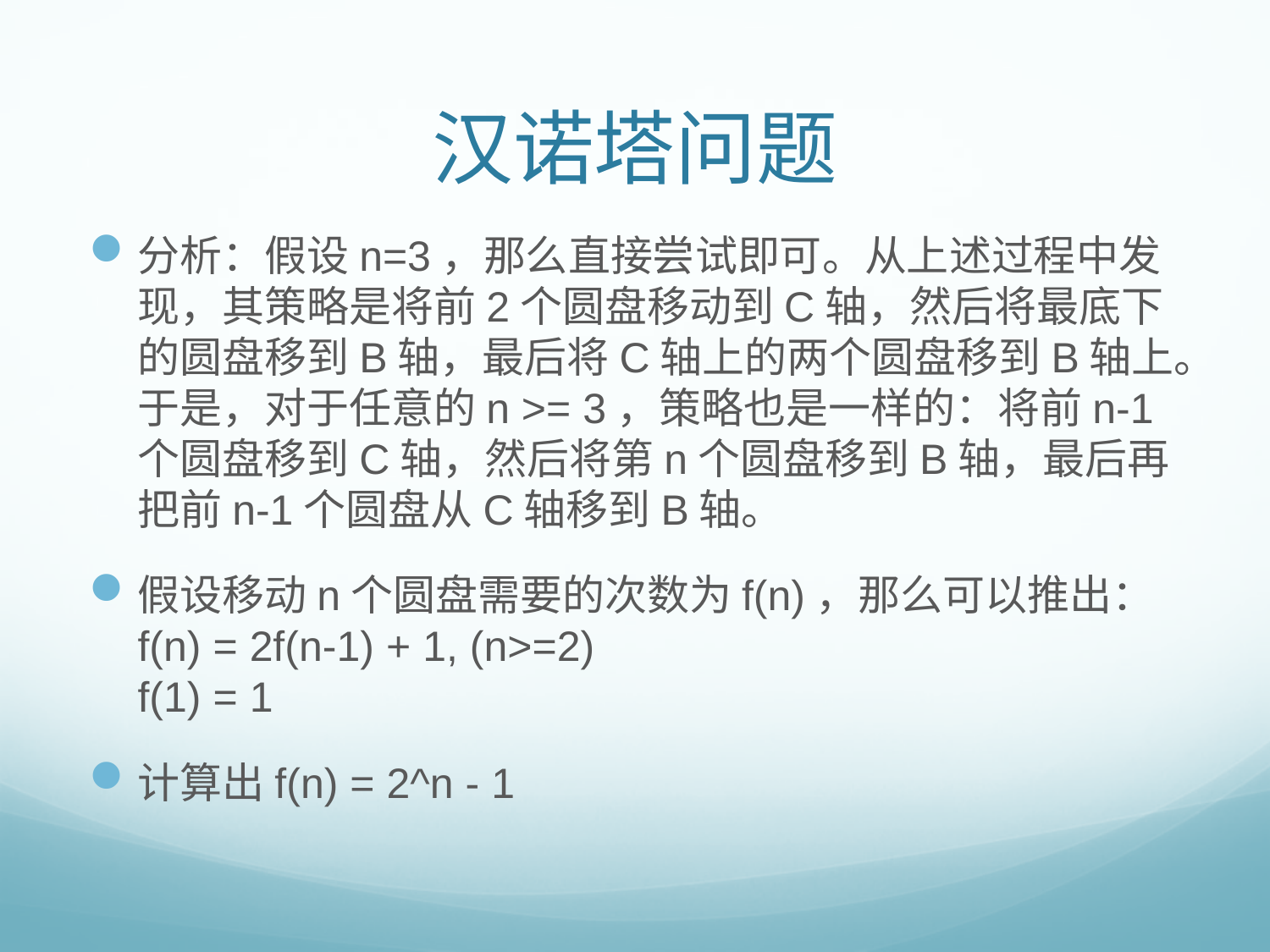

# 汉诺塔问题
分析：假设n=3，那么直接尝试即可。从上述过程中发现，其策略是将前2个圆盘移动到C轴，然后将最底下的圆盘移到B轴，最后将C轴上的两个圆盘移到B轴上。于是，对于任意的n >= 3，策略也是一样的：将前n-1个圆盘移到C轴，然后将第n个圆盘移到B轴，最后再把前n-1个圆盘从C轴移到B轴。
假设移动n个圆盘需要的次数为f(n)，那么可以推出：
f(n) = 2f(n-1) + 1, (n>=2)
f(1) = 1
计算出f(n) = 2^n - 1